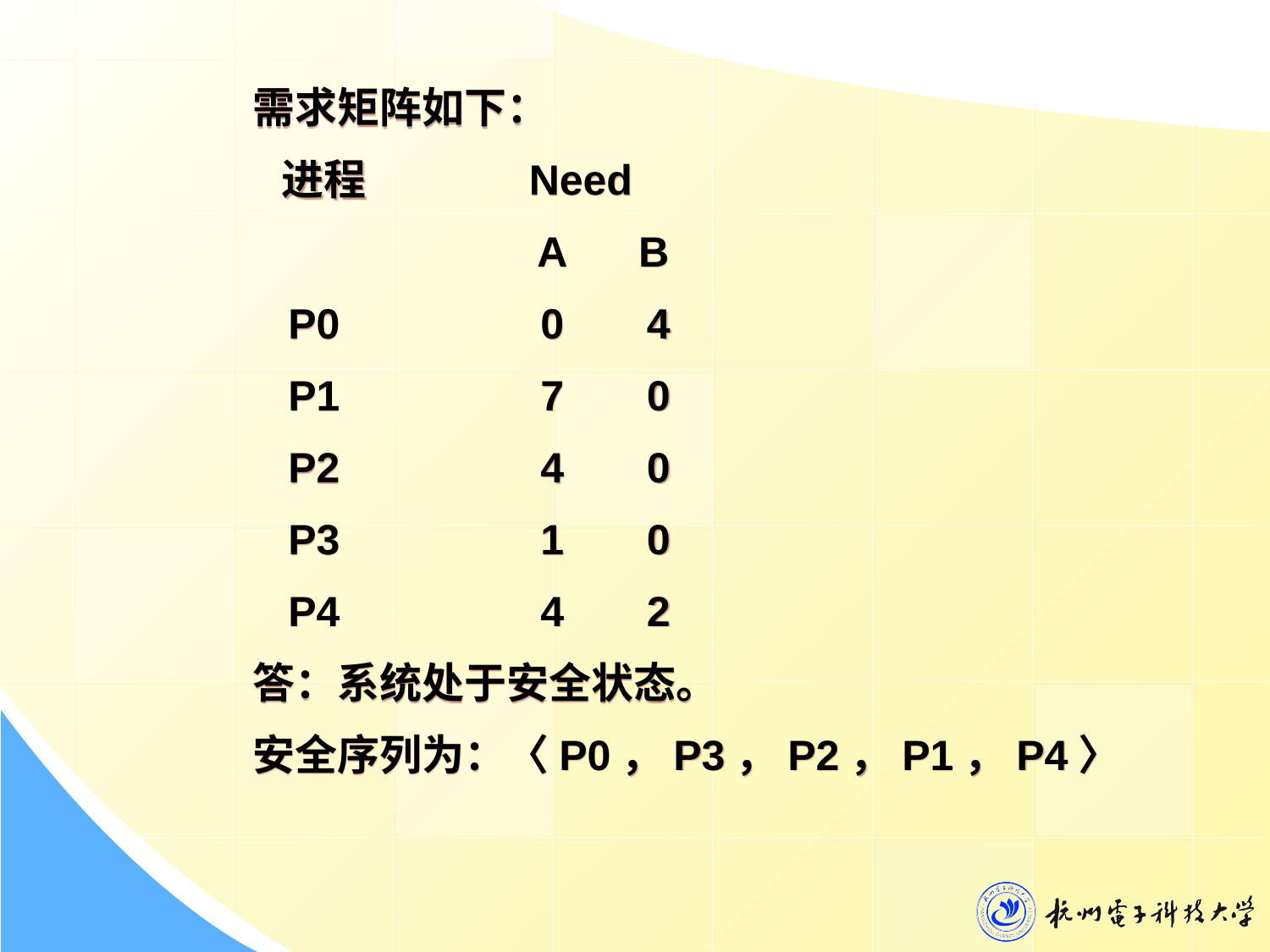

需求矩阵如下：
  进程                Need
                        A      B
   P0                 0       4
   P1                 7       0
   P2                 4       0
   P3                 1       0
   P4                 4       2
答：系统处于安全状态。
安全序列为：〈P0，P3，P2，P1，P4〉